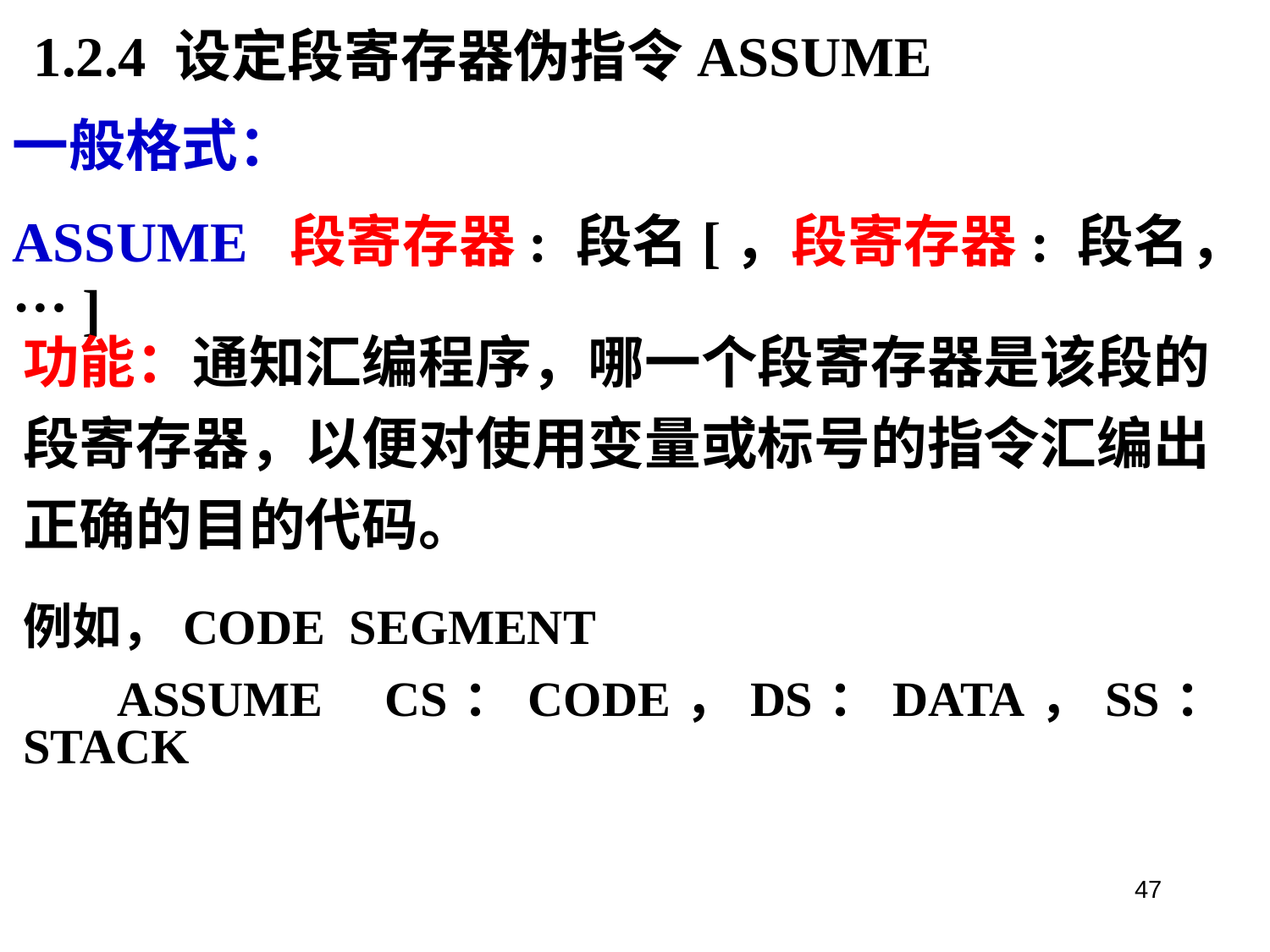

1.2.4 设定段寄存器伪指令ASSUME
一般格式：
ASSUME  段寄存器: 段名[，段寄存器: 段名，…]
功能：通知汇编程序，哪一个段寄存器是该段的段寄存器，以便对使用变量或标号的指令汇编出正确的目的代码。
例如，CODE  SEGMENT
      ASSUME    CS：CODE，DS：DATA，SS：STACK

47